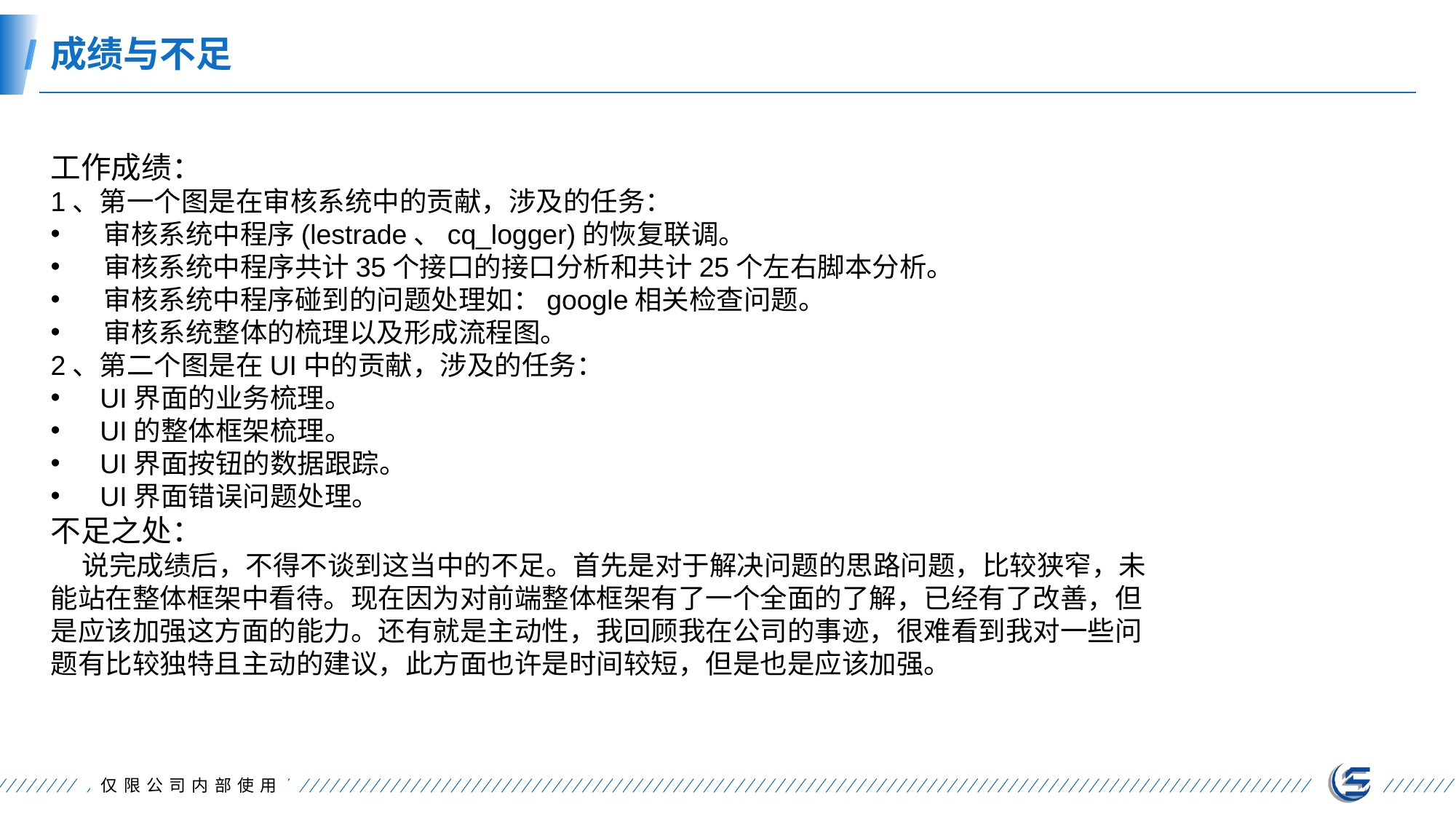

成绩与不足
工作成绩：
1、第一个图是在审核系统中的贡献，涉及的任务：
  审核系统中程序(lestrade、cq_logger)的恢复联调。
  审核系统中程序共计35个接口的接口分析和共计25个左右脚本分析。
  审核系统中程序碰到的问题处理如：google相关检查问题。
  审核系统整体的梳理以及形成流程图。
2、第二个图是在UI中的贡献，涉及的任务：
  UI界面的业务梳理。
  UI的整体框架梳理。
  UI界面按钮的数据跟踪。
  UI界面错误问题处理。
不足之处：
    说完成绩后，不得不谈到这当中的不足。首先是对于解决问题的思路问题，比较狭窄，未能站在整体框架中看待。现在因为对前端整体框架有了一个全面的了解，已经有了改善，但是应该加强这方面的能力。还有就是主动性，我回顾我在公司的事迹，很难看到我对一些问题有比较独特且主动的建议，此方面也许是时间较短，但是也是应该加强。